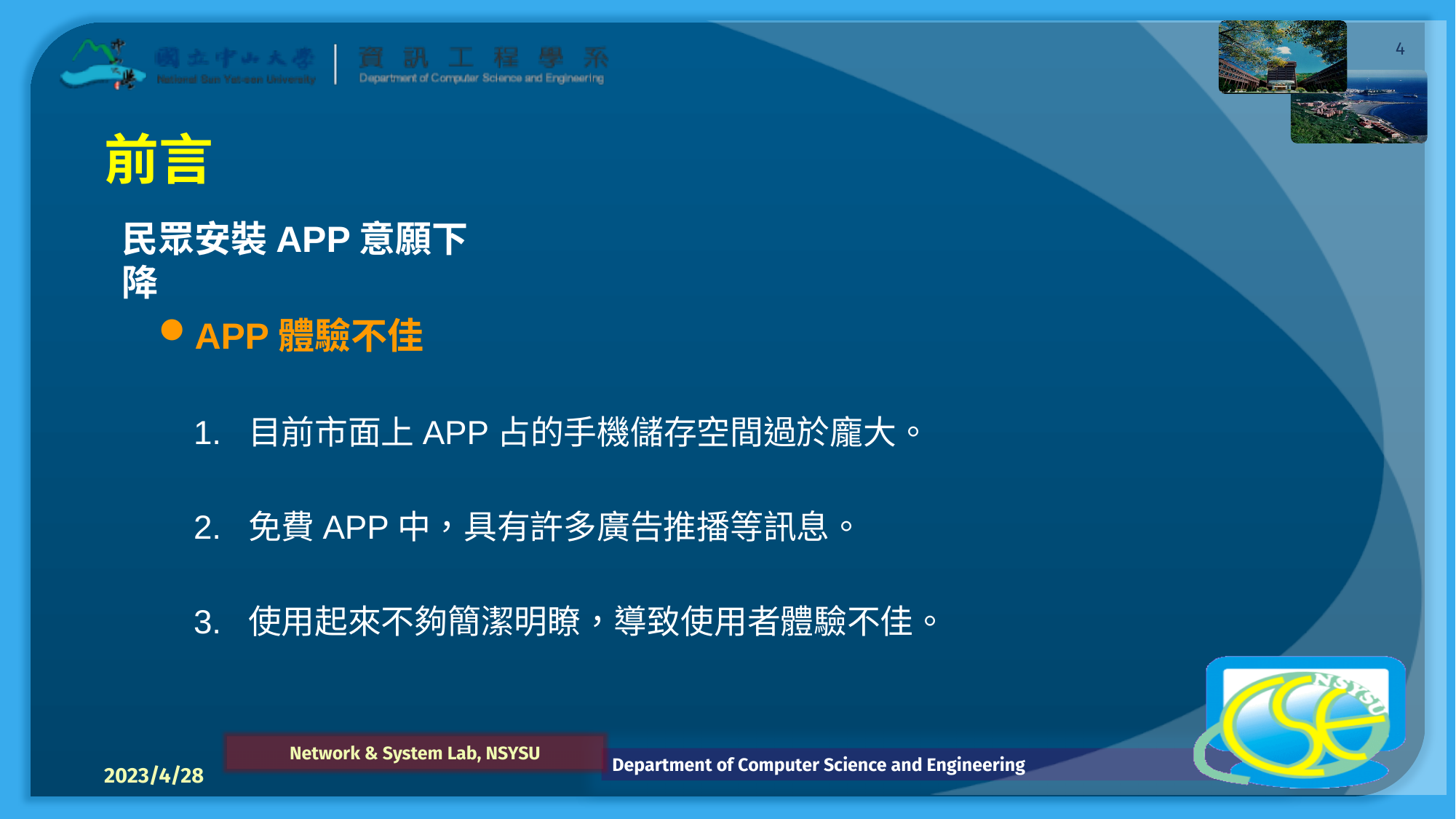

4
前言
民眾安裝APP意願下降
APP體驗不佳
目前市面上APP占的手機儲存空間過於龐大。
免費APP中，具有許多廣告推播等訊息。
使用起來不夠簡潔明瞭，導致使用者體驗不佳。
2023/4/28